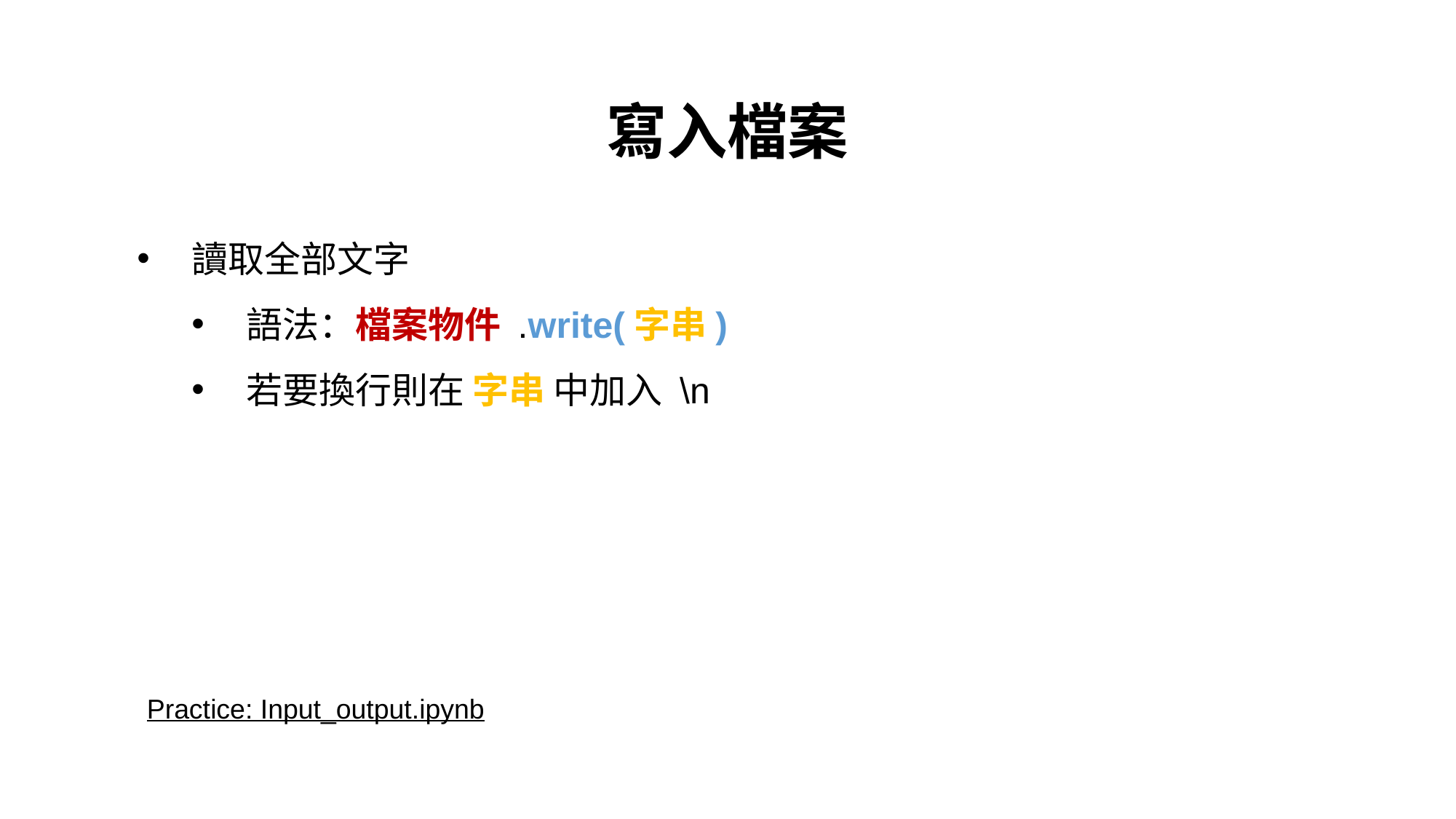

寫入檔案
讀取全部文字
語法：檔案物件 .write(字串)
若要換行則在 字串 中加入 \n
Practice: Input_output.ipynb